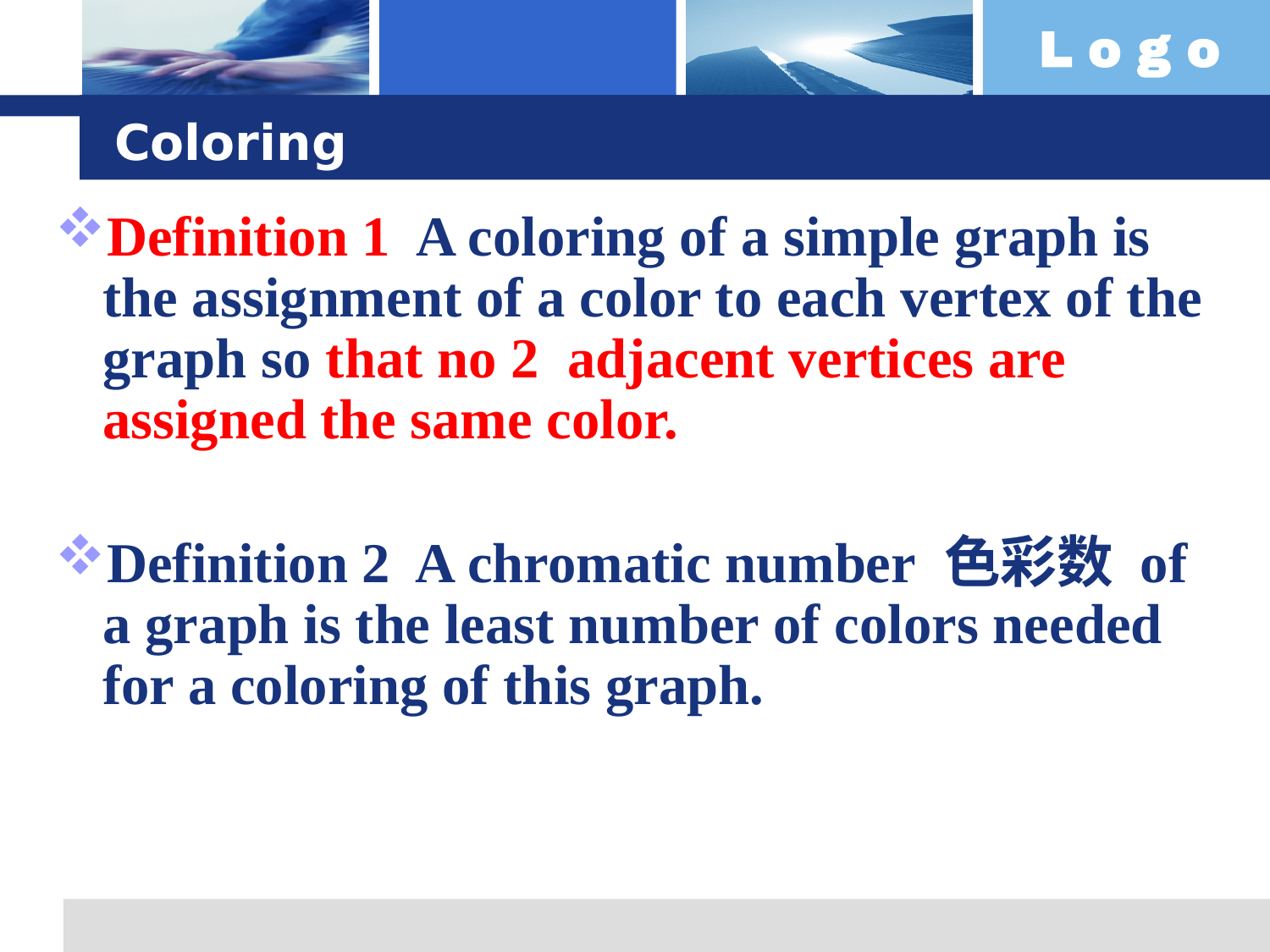

# Coloring
Definition 1  A coloring of a simple graph is the assignment of a color to each vertex of the graph so that no 2  adjacent vertices are assigned the same color.

Definition 2  A chromatic number 色彩数 of a graph is the least number of colors needed for a coloring of this graph.